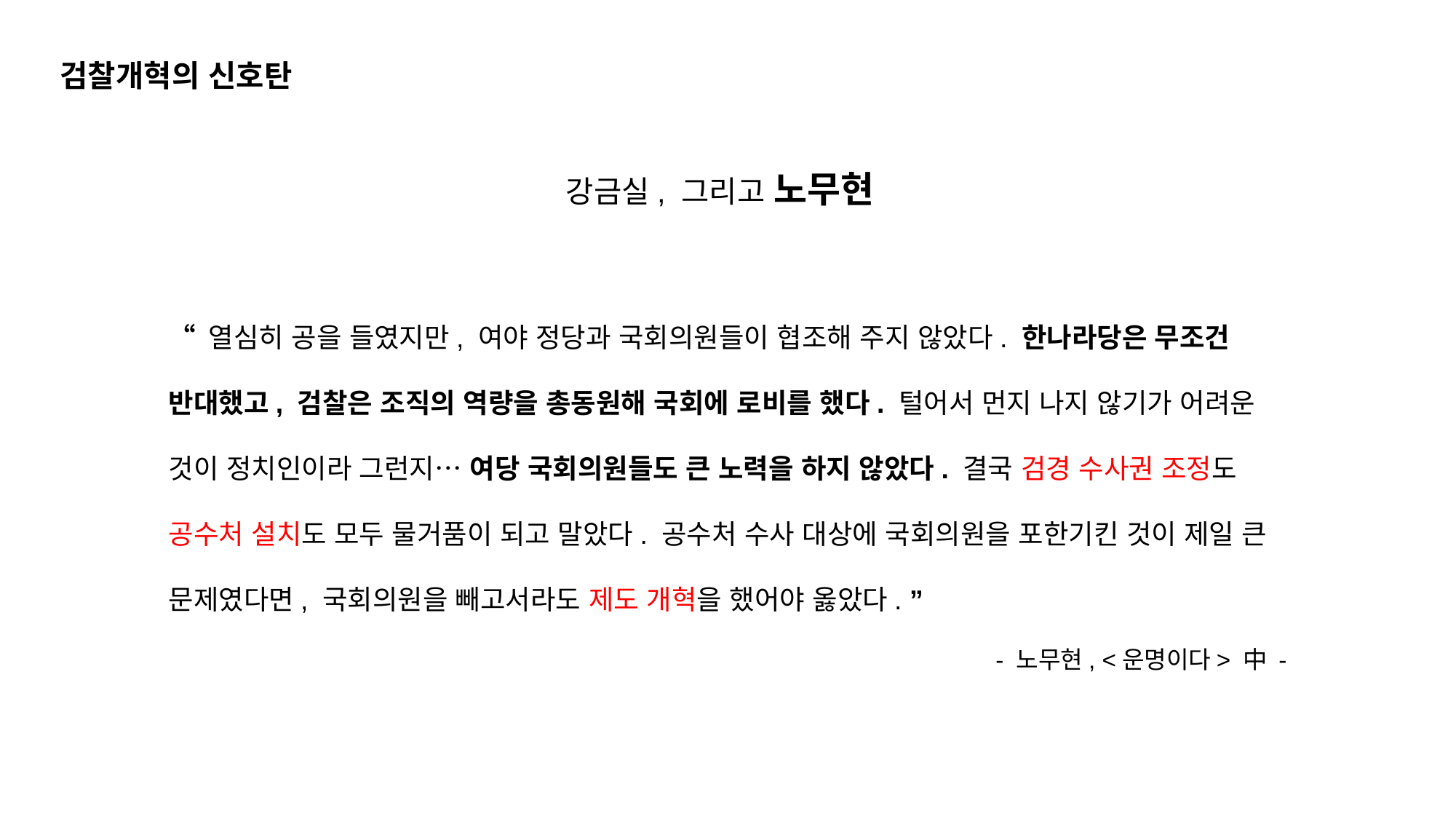

검찰개혁의 신호탄
강금실, 그리고 노무현
“ 열심히 공을 들였지만, 여야 정당과 국회의원들이 협조해 주지 않았다. 한나라당은 무조건 반대했고, 검찰은 조직의 역량을 총동원해 국회에 로비를 했다. 털어서 먼지 나지 않기가 어려운 것이 정치인이라 그런지… 여당 국회의원들도 큰 노력을 하지 않았다. 결국 검경 수사권 조정도 공수처 설치도 모두 물거품이 되고 말았다. 공수처 수사 대상에 국회의원을 포한기킨 것이 제일 큰 문제였다면, 국회의원을 빼고서라도 제도 개혁을 했어야 옳았다. ”
- 노무현, <운명이다> 中 -